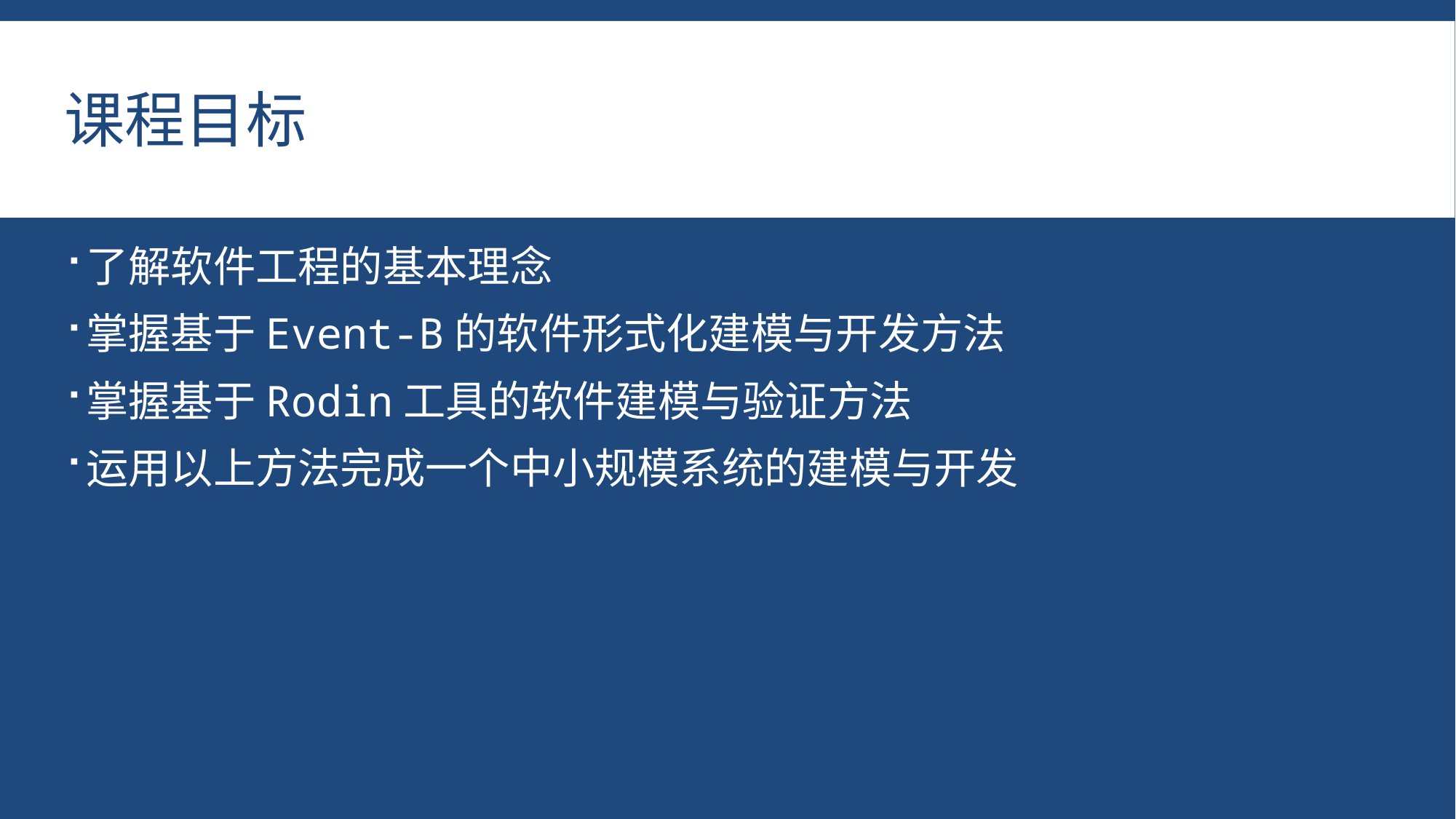

# 课程目标
了解软件工程的基本理念
掌握基于Event-B的软件形式化建模与开发方法
掌握基于Rodin工具的软件建模与验证方法
运用以上方法完成一个中小规模系统的建模与开发